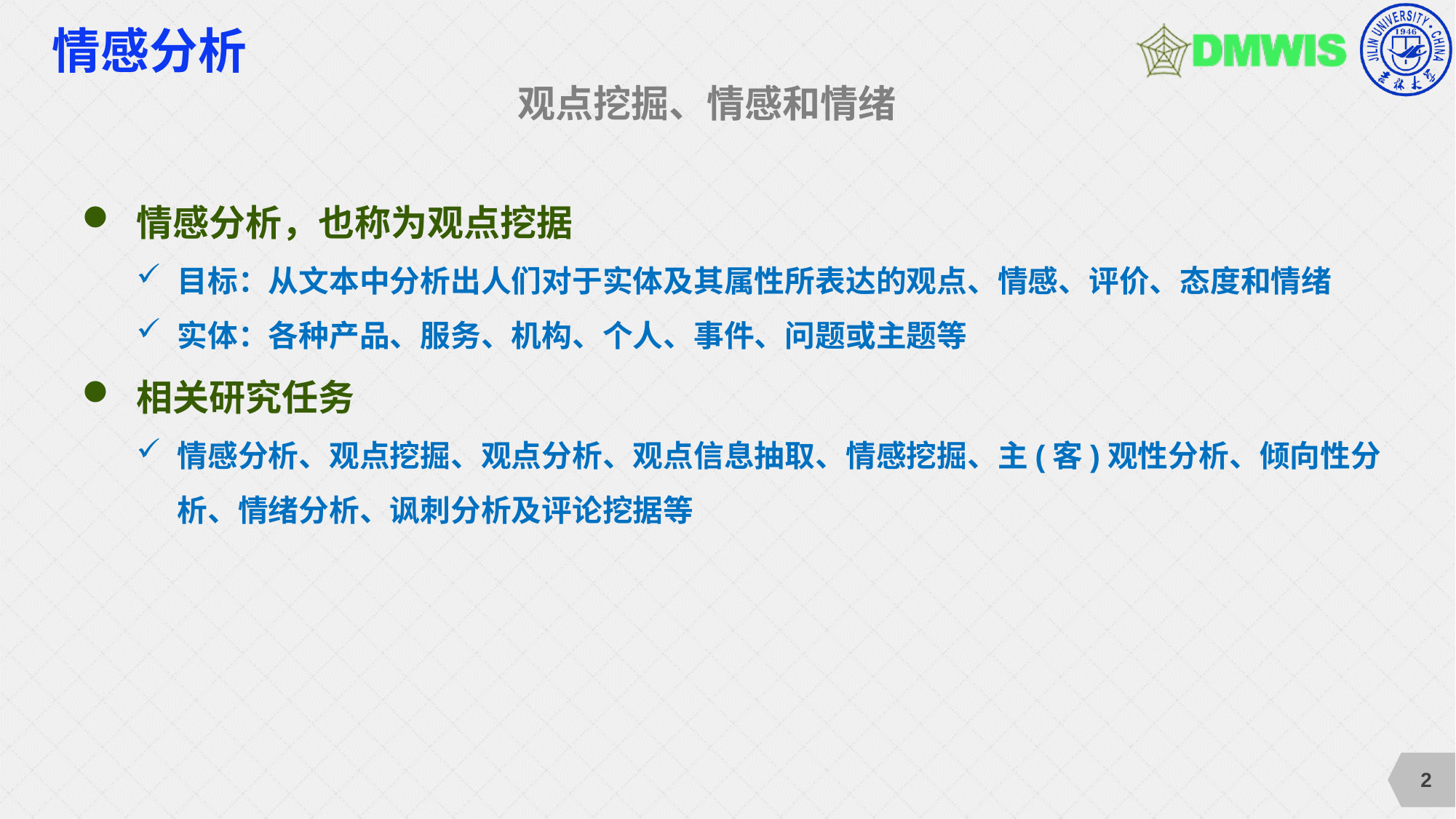

# 情感分析
观点挖掘、情感和情绪
情感分析，也称为观点挖据
目标：从文本中分析出人们对于实体及其属性所表达的观点、情感、评价、态度和情绪
实体：各种产品、服务、机构、个人、事件、问题或主题等
相关研究任务
情感分析、观点挖掘、观点分析、观点信息抽取、情感挖掘、主(客)观性分析、倾向性分析、情绪分析、讽刺分析及评论挖据等
2